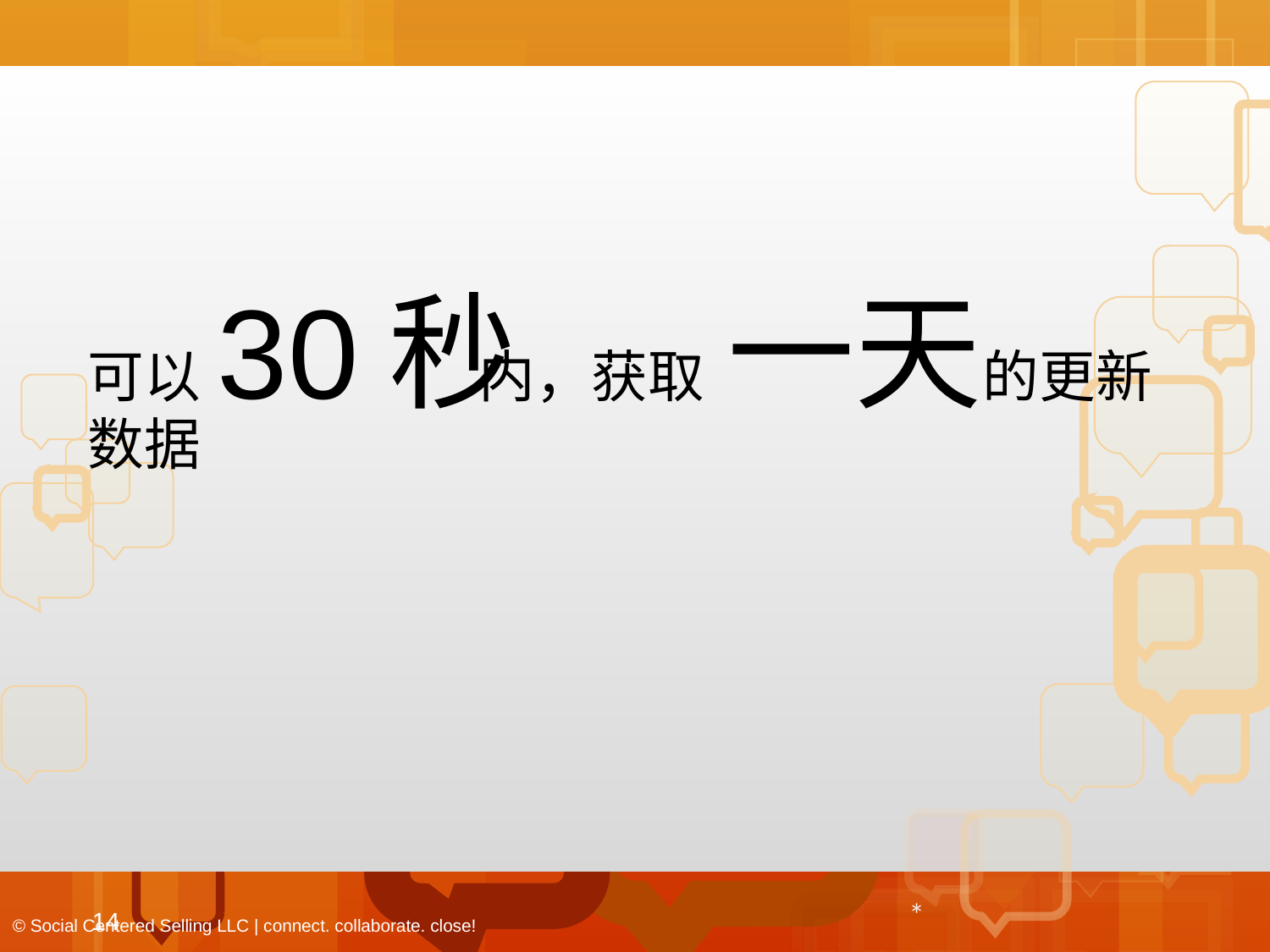

可以                      内，获取                      的更新数据

30秒
一天

© Social Centered Selling LLC | connect. collaborate. close!
14
*